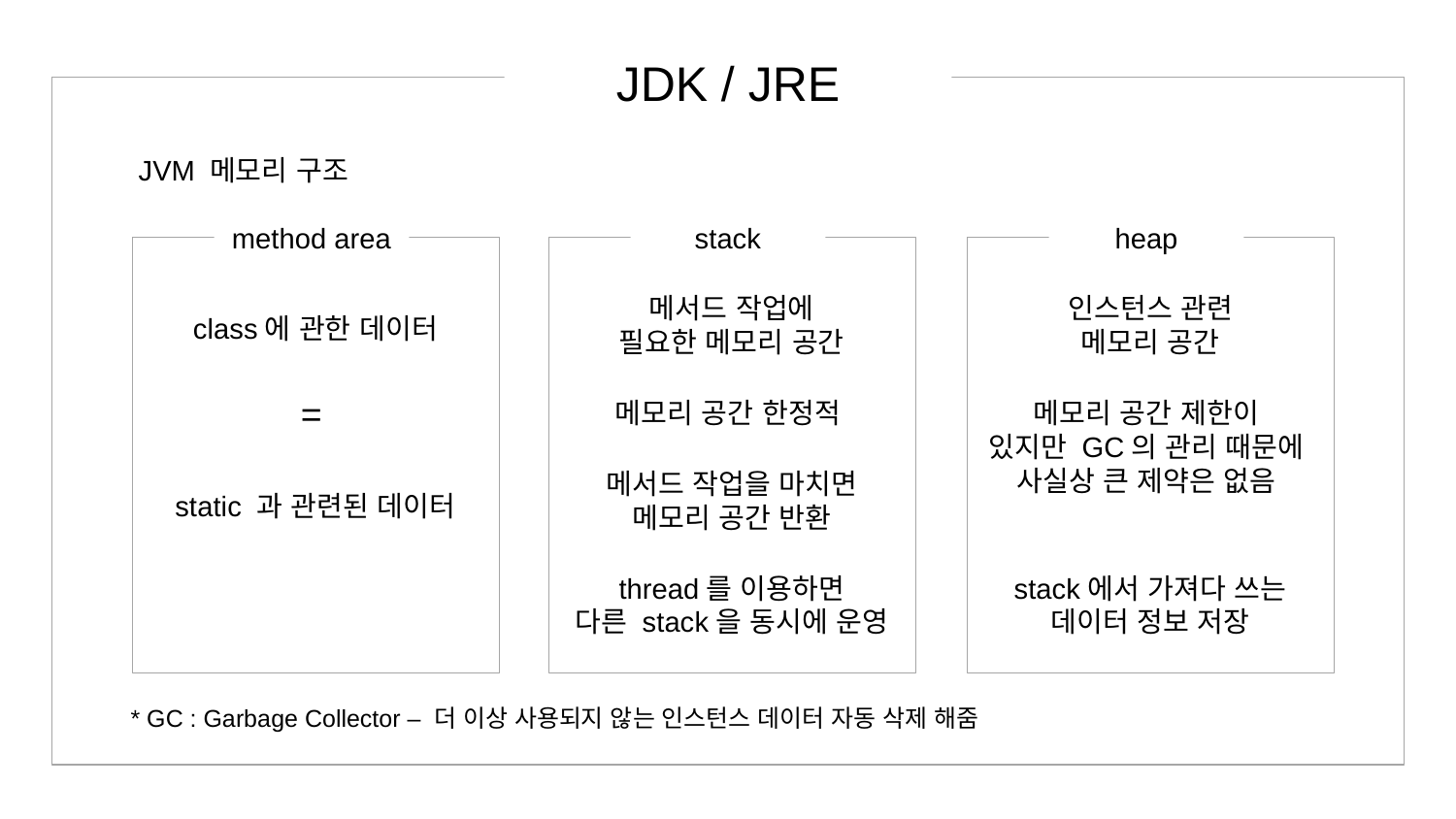

JDK / JRE

JVM 메모리 구조
method area
stack
heap

메서드 작업에
필요한 메모리 공간
메모리 공간 한정적
메서드 작업을 마치면
메모리 공간 반환
thread를 이용하면
다른 stack을 동시에 운영
인스턴스 관련
메모리 공간
메모리 공간 제한이
있지만 GC의 관리 때문에
사실상 큰 제약은 없음
stack에서 가져다 쓰는
데이터 정보 저장
class에 관한 데이터
static 과 관련된 데이터
=
* GC : Garbage Collector – 더 이상 사용되지 않는 인스턴스 데이터 자동 삭제 해줌